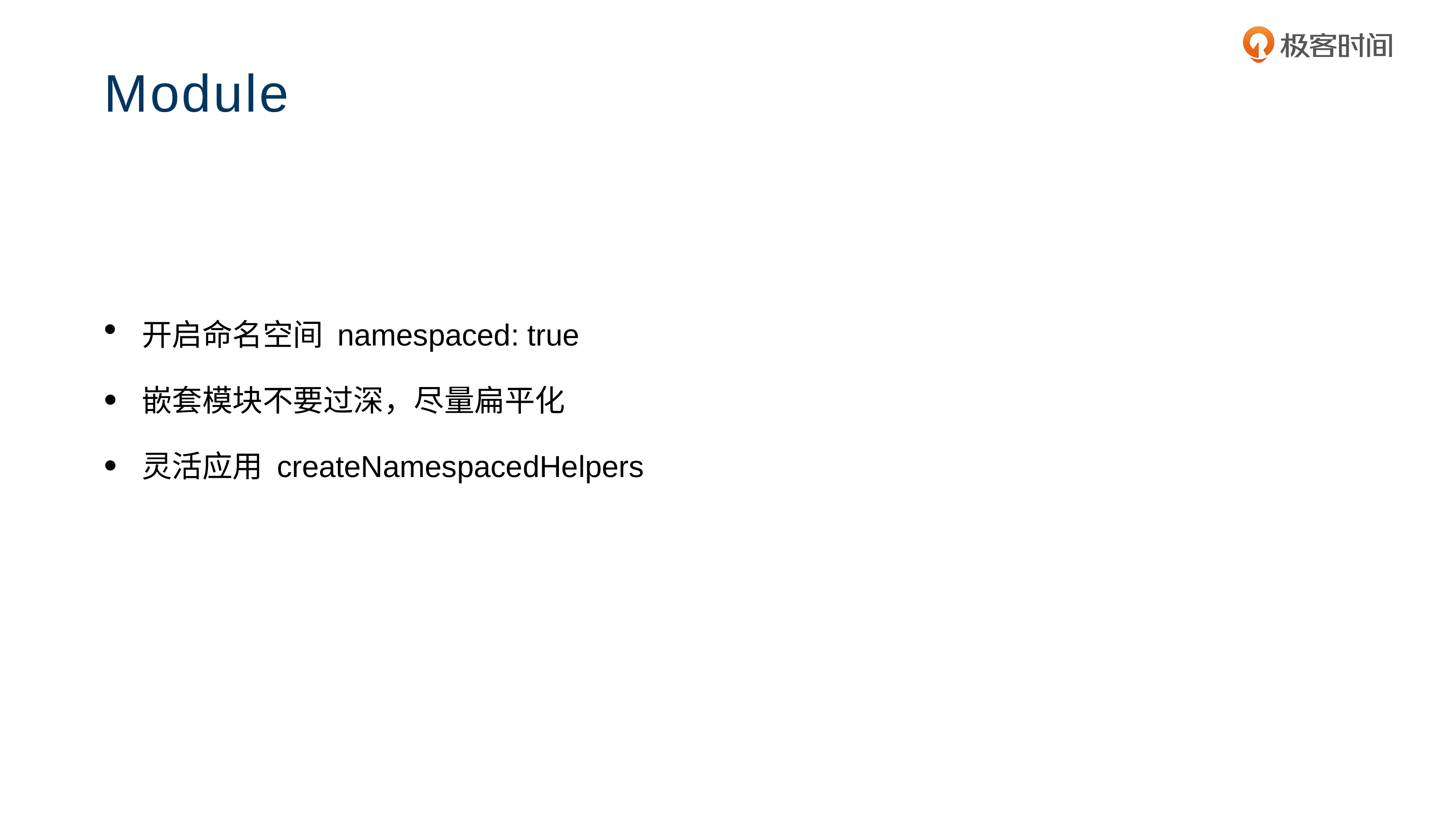

# Module
开启命名空间 namespaced: true

嵌套模块不要过深，尽量扁平化

灵活应用 createNamespacedHelpers